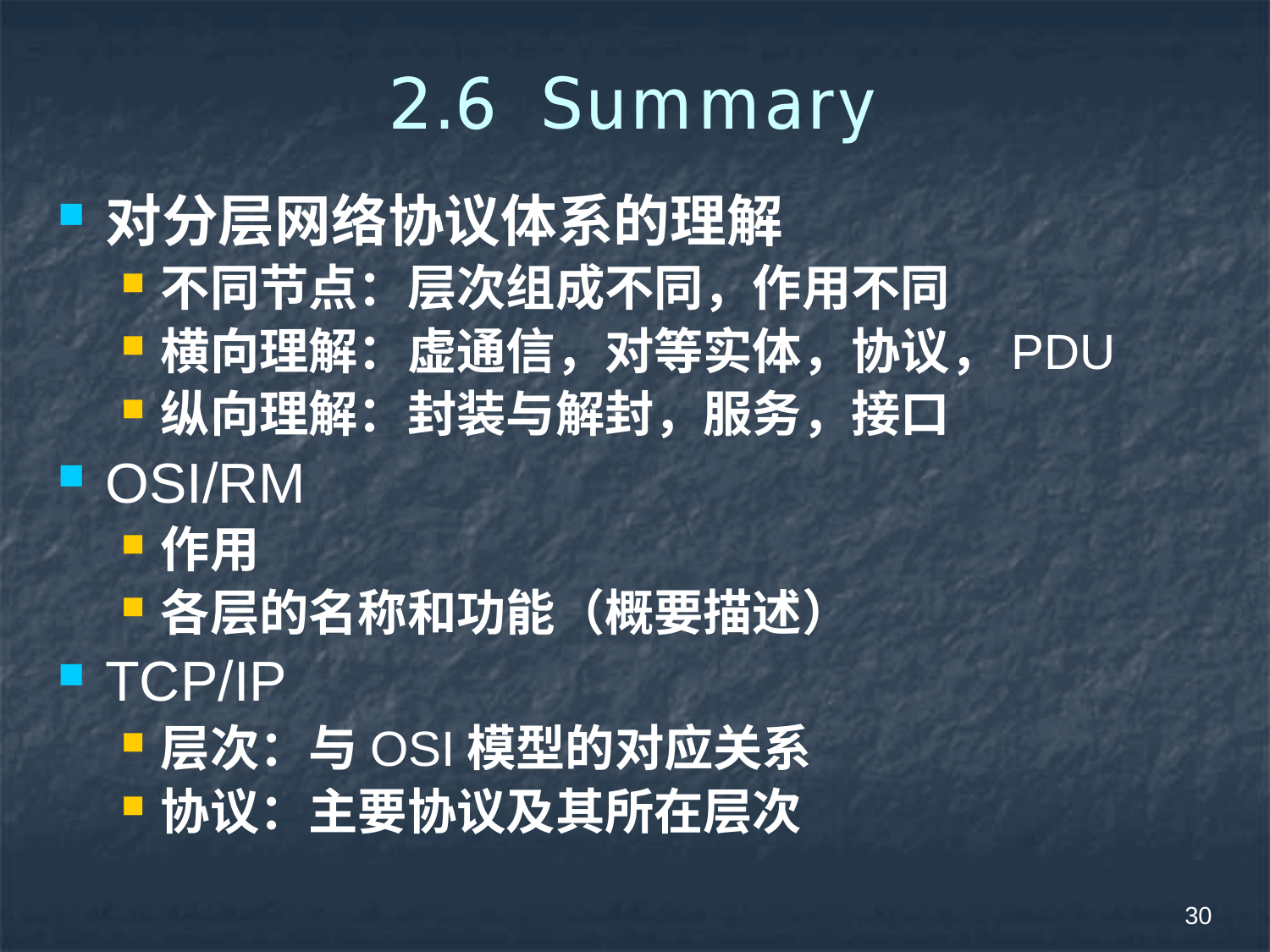

# 2.6  Summary
对分层网络协议体系的理解
不同节点：层次组成不同，作用不同
横向理解：虚通信，对等实体，协议，PDU
纵向理解：封装与解封，服务，接口
OSI/RM
作用
各层的名称和功能（概要描述）
TCP/IP
层次：与OSI模型的对应关系
协议：主要协议及其所在层次
30